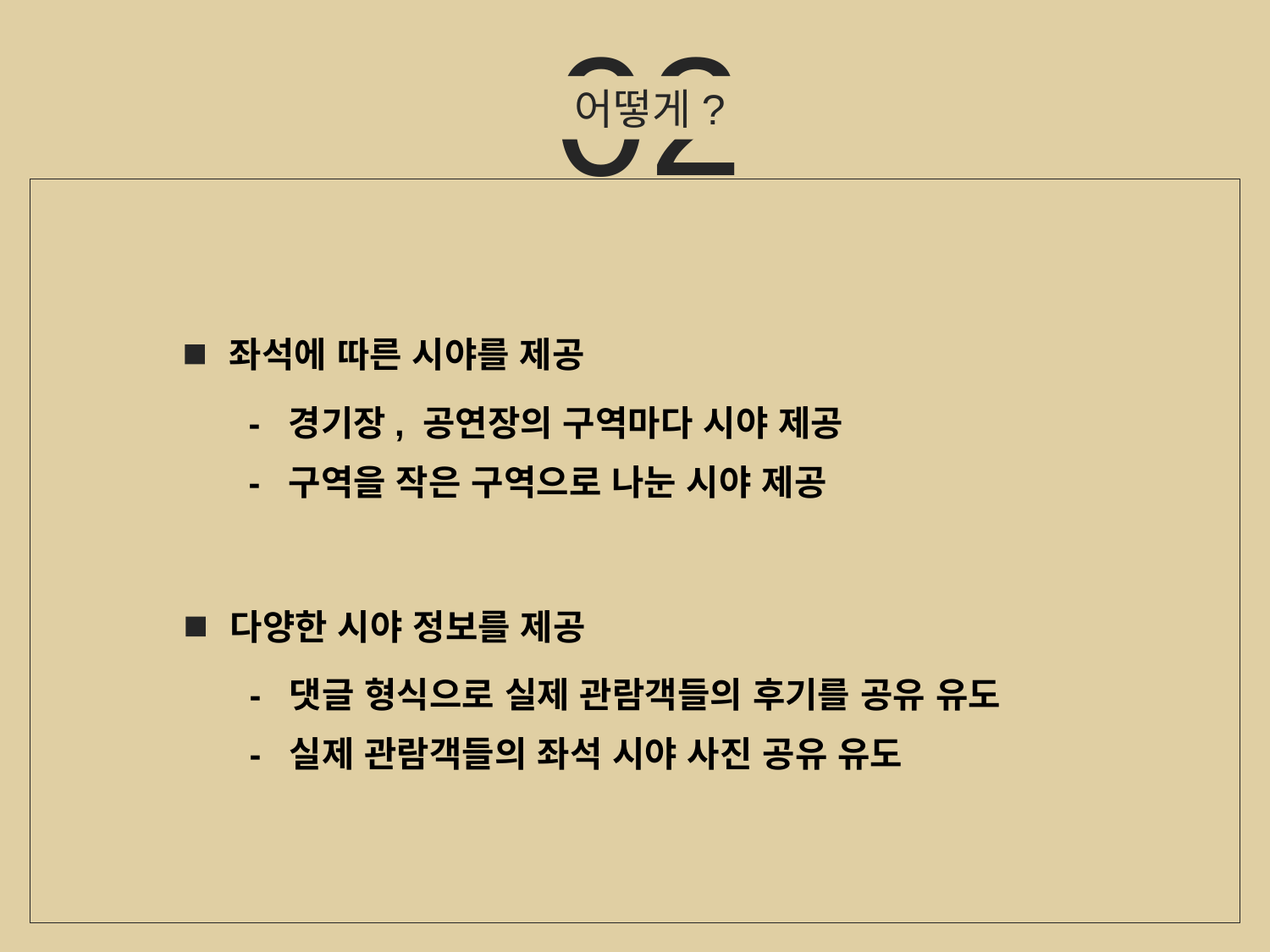

02
어떻게?

좌석에 따른 시야를 제공

-  경기장, 공연장의 구역마다 시야 제공
-  구역을 작은 구역으로 나눈 시야 제공
다양한 시야 정보를 제공

-  댓글 형식으로 실제 관람객들의 후기를 공유 유도
-  실제 관람객들의 좌석 시야 사진 공유 유도